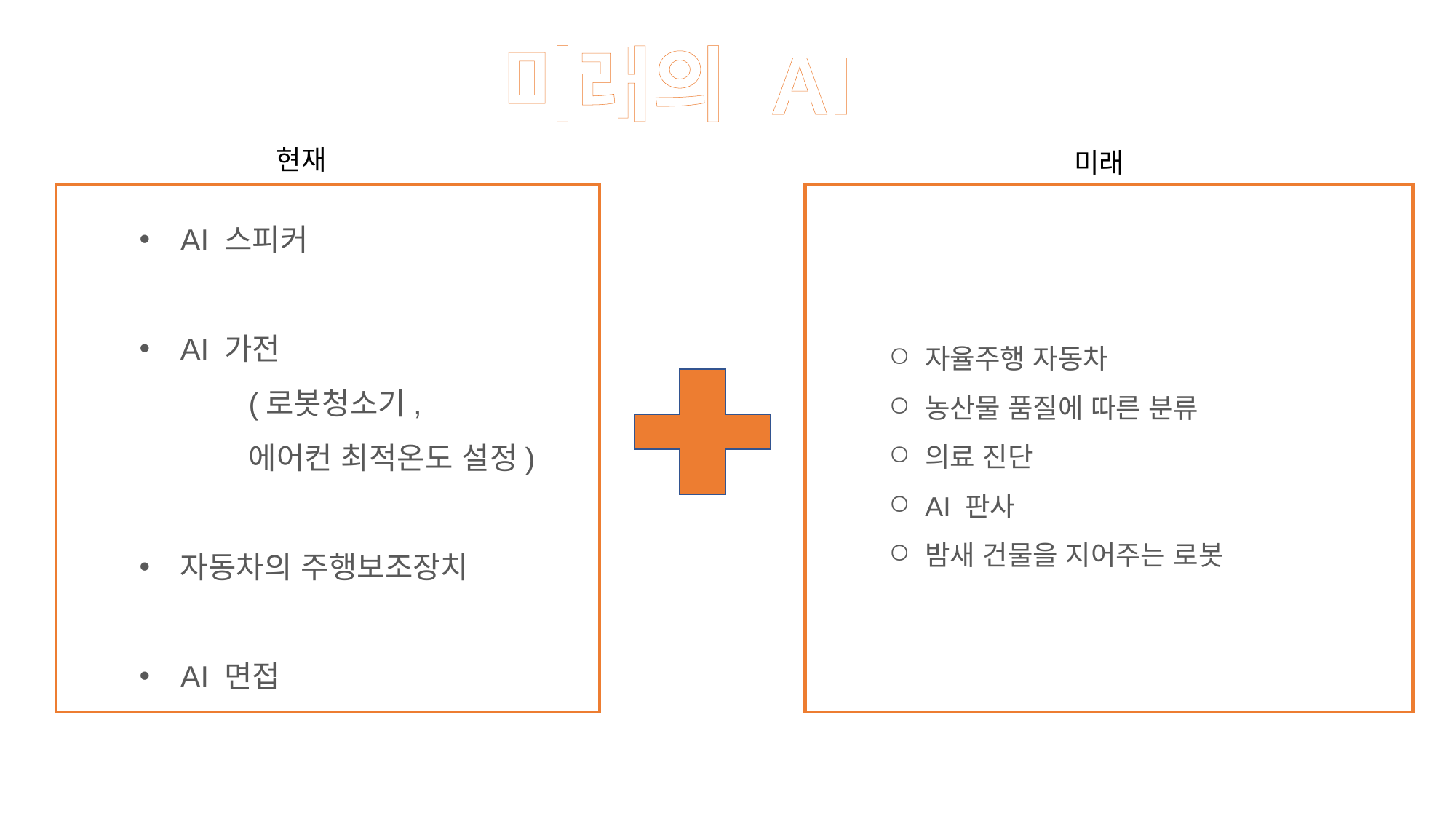

미래의 AI
현재
미래
AI 스피커

AI 가전
	(로봇청소기,
	에어컨 최적온도 설정)

자동차의 주행보조장치

AI 면접
자율주행 자동차
농산물 품질에 따른 분류
의료 진단
AI 판사
밤새 건물을 지어주는 로봇